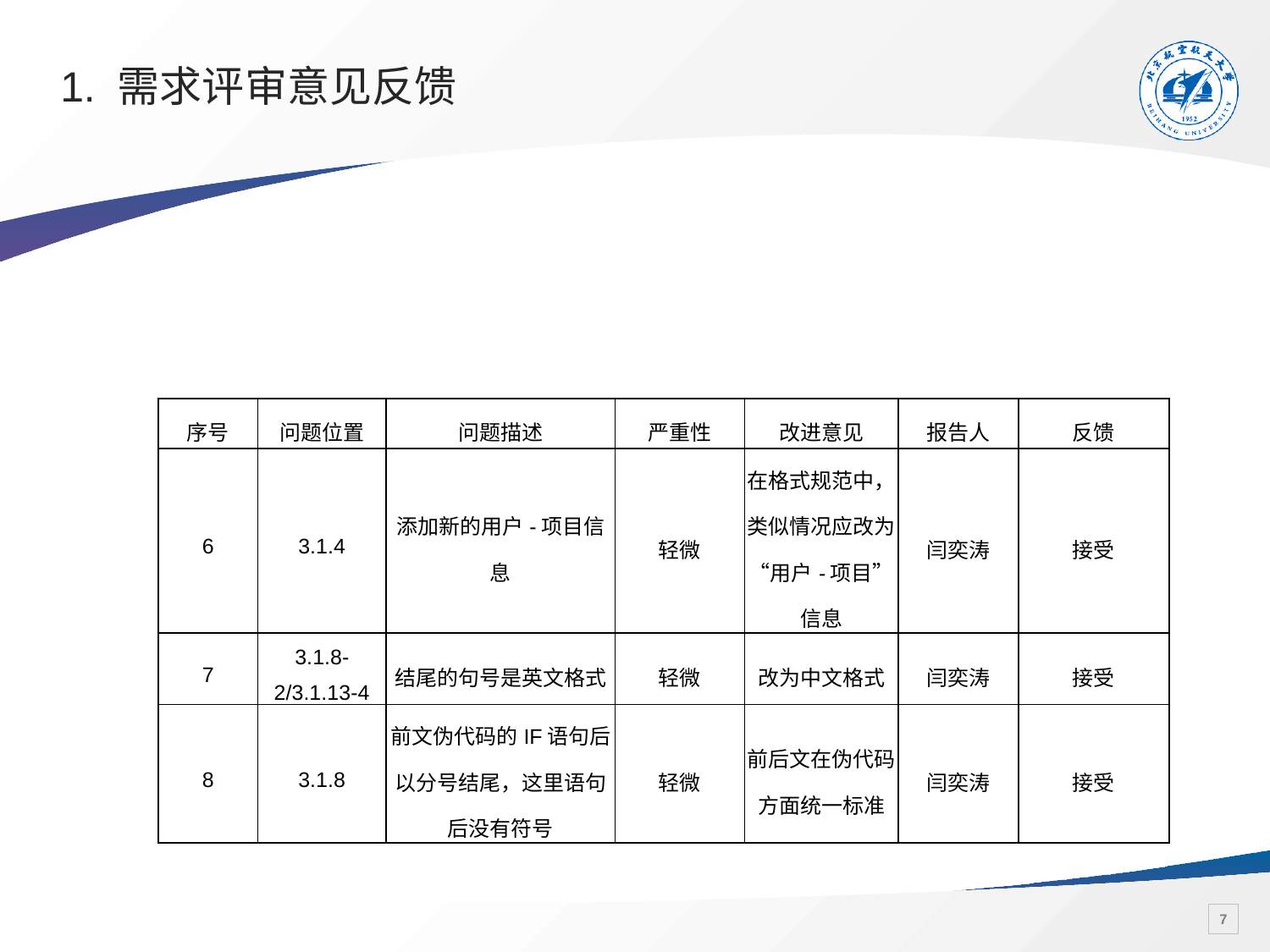

# 1. 需求评审意见反馈
| 序号 | 问题位置 | 问题描述 | 严重性 | 改进意见 | 报告人 | 反馈 |
| --- | --- | --- | --- | --- | --- | --- |
| 6 | 3.1.4 | 添加新的用户-项目信息 | 轻微 | 在格式规范中，类似情况应改为“用户-项目”信息 | 闫奕涛 | 接受 |
| 7 | 3.1.8-2/3.1.13-4 | 结尾的句号是英文格式 | 轻微 | 改为中文格式 | 闫奕涛 | 接受 |
| 8 | 3.1.8 | 前文伪代码的IF语句后以分号结尾，这里语句后没有符号 | 轻微 | 前后文在伪代码方面统一标准 | 闫奕涛 | 接受 |